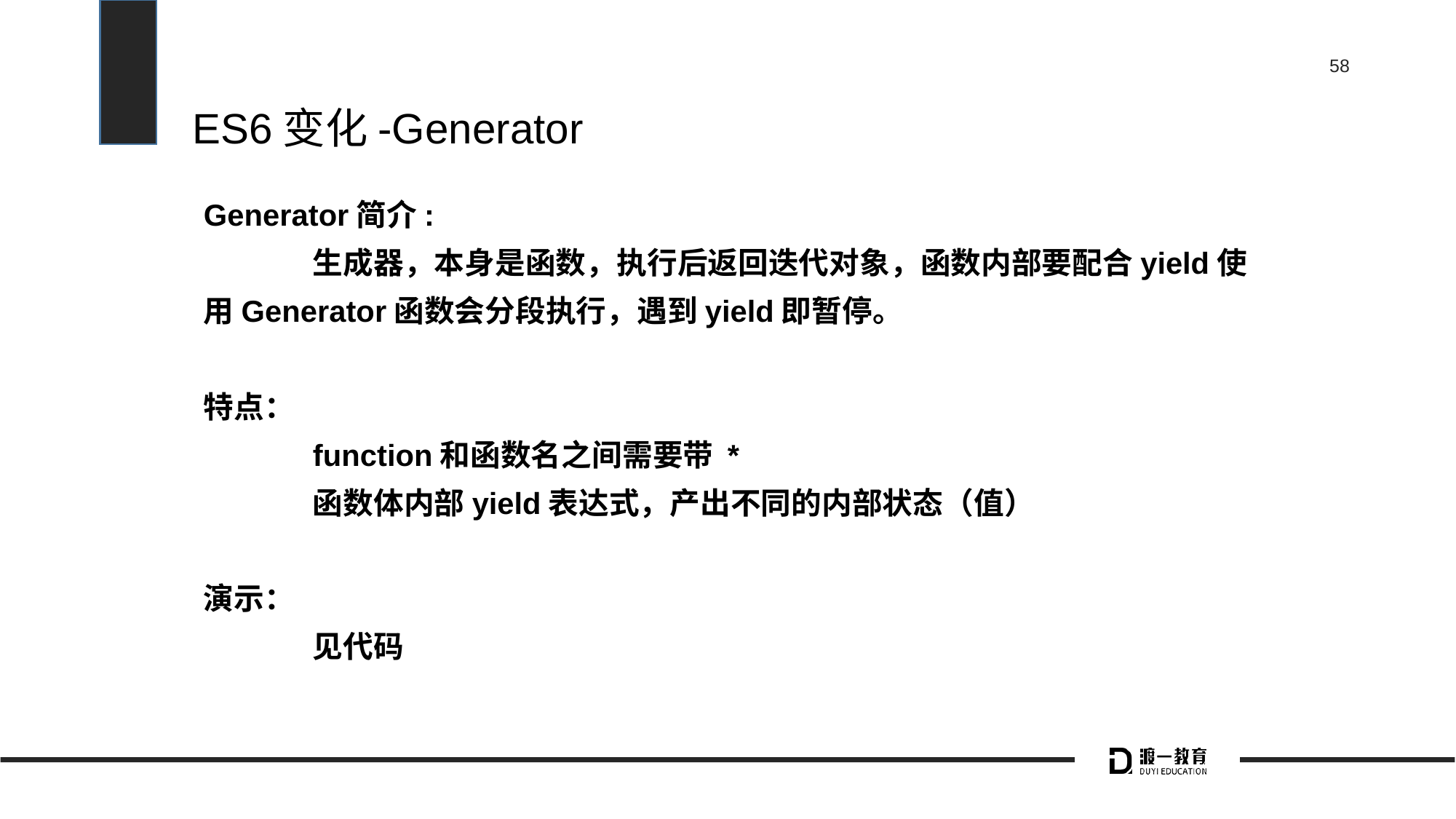

# ES6变化-Generator
Generator简介:
	生成器，本身是函数，执行后返回迭代对象，函数内部要配合yield使
用Generator函数会分段执行，遇到yield即暂停。

特点：
	function和函数名之间需要带 *
	函数体内部yield表达式，产出不同的内部状态（值）

演示：
	见代码